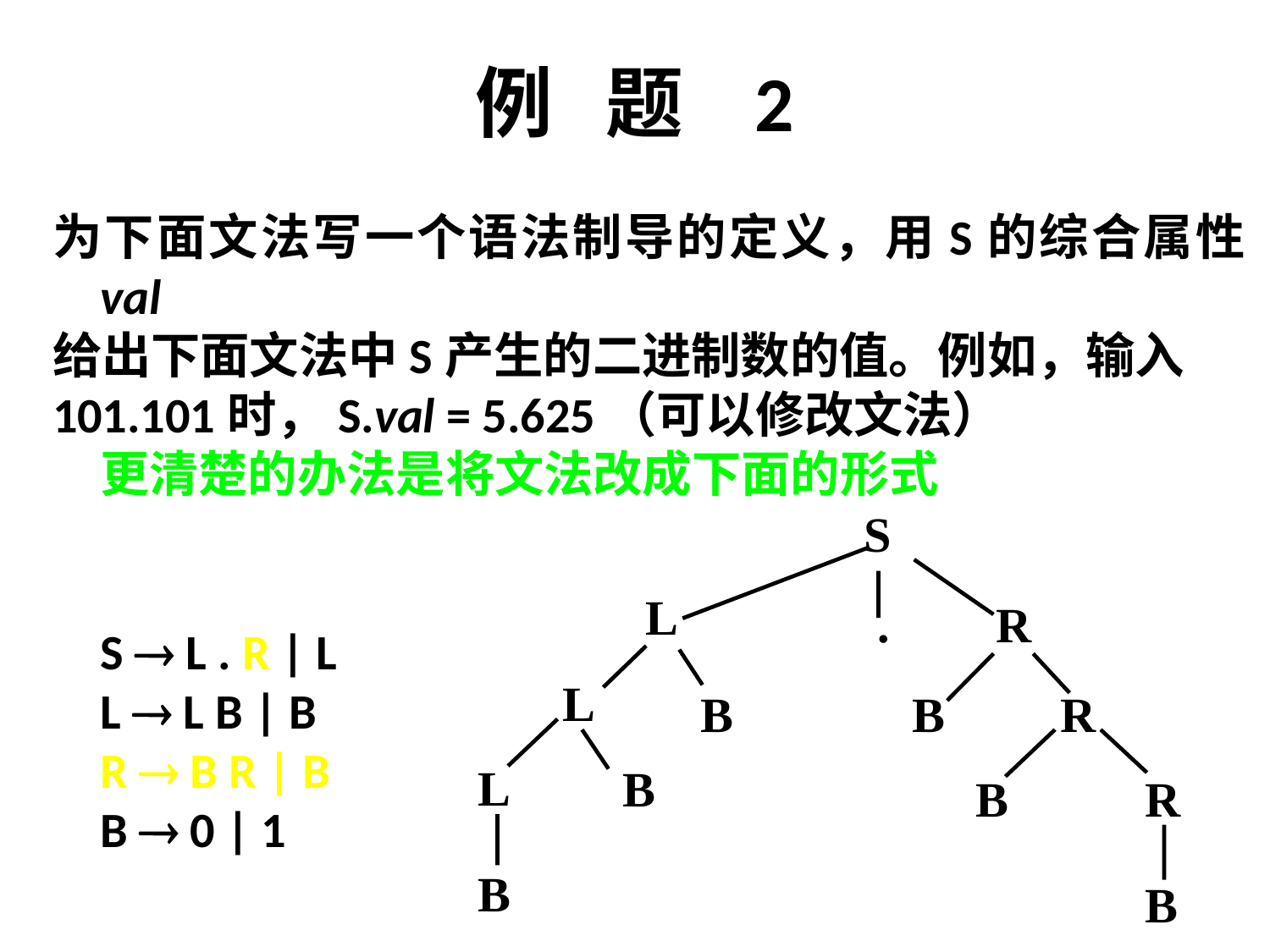

# 例   题   2
为下面文法写一个语法制导的定义，用S的综合属性val
给出下面文法中S产生的二进制数的值。例如，输入
101.101时，S.val = 5.625（可以修改文法）
	更清楚的办法是将文法改成下面的形式

	S → L . R | L
	L → L B | B
	R → B R | B
	B → 0 | 1

S

L
R
.

L
B
B
R

L
B
B
R

B
B